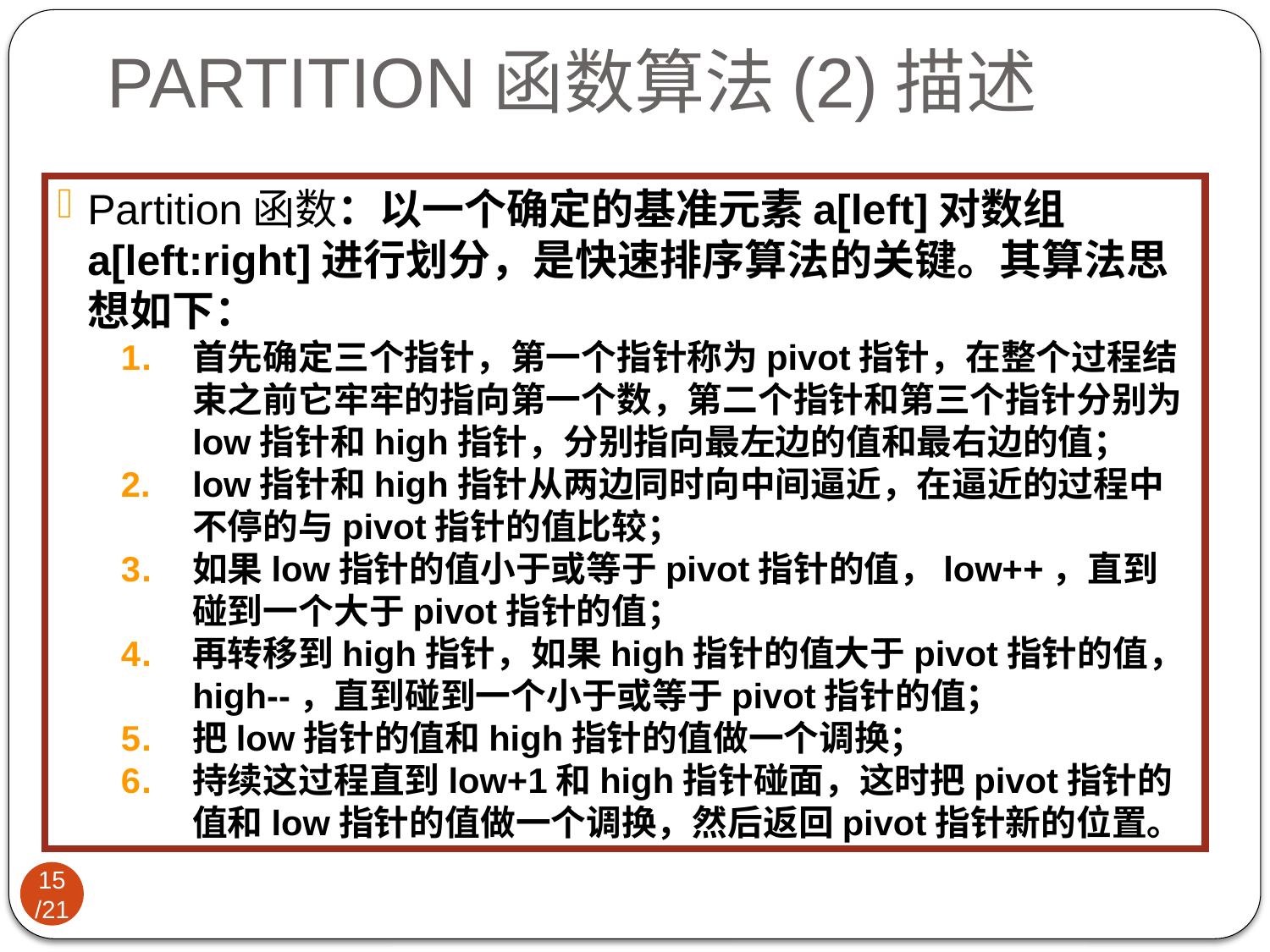

PARTITION函数算法(2)描述
Partition函数：以一个确定的基准元素a[left]对数组a[left:right]进行划分，是快速排序算法的关键。其算法思想如下：
首先确定三个指针，第一个指针称为pivot指针，在整个过程结束之前它牢牢的指向第一个数，第二个指针和第三个指针分别为low指针和high指针，分别指向最左边的值和最右边的值；
low指针和high指针从两边同时向中间逼近，在逼近的过程中不停的与pivot指针的值比较；
如果low指针的值小于或等于pivot指针的值，low++，直到碰到一个大于pivot指针的值；
再转移到high指针，如果high指针的值大于pivot指针的值，high--，直到碰到一个小于或等于pivot指针的值；
把low指针的值和high指针的值做一个调换；
持续这过程直到low+1和high指针碰面，这时把pivot指针的值和low指针的值做一个调换，然后返回pivot指针新的位置。
15/21